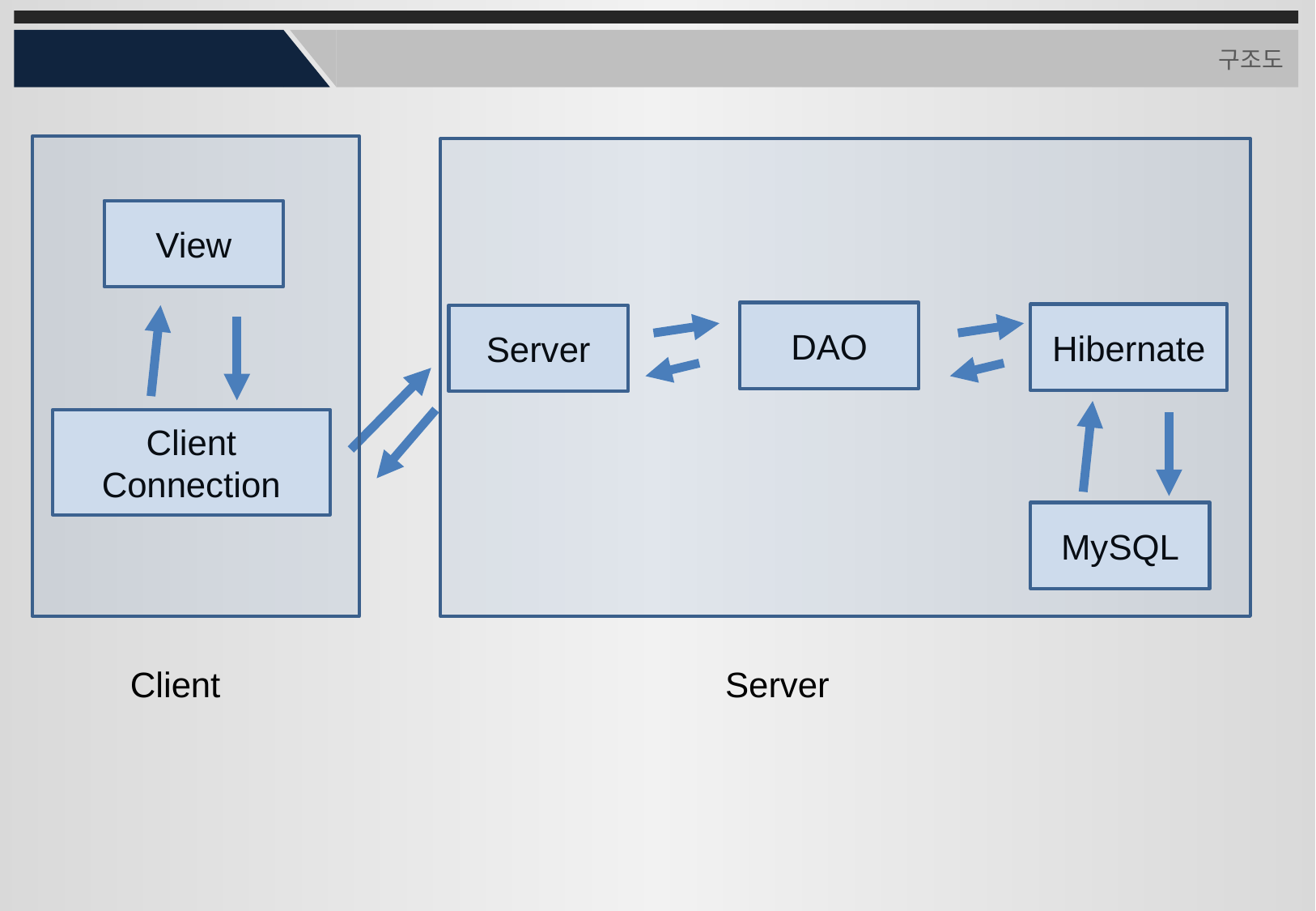

구조도

View
DAO
Hibernate
Server
Client
Connection
MySQL
Client
Server